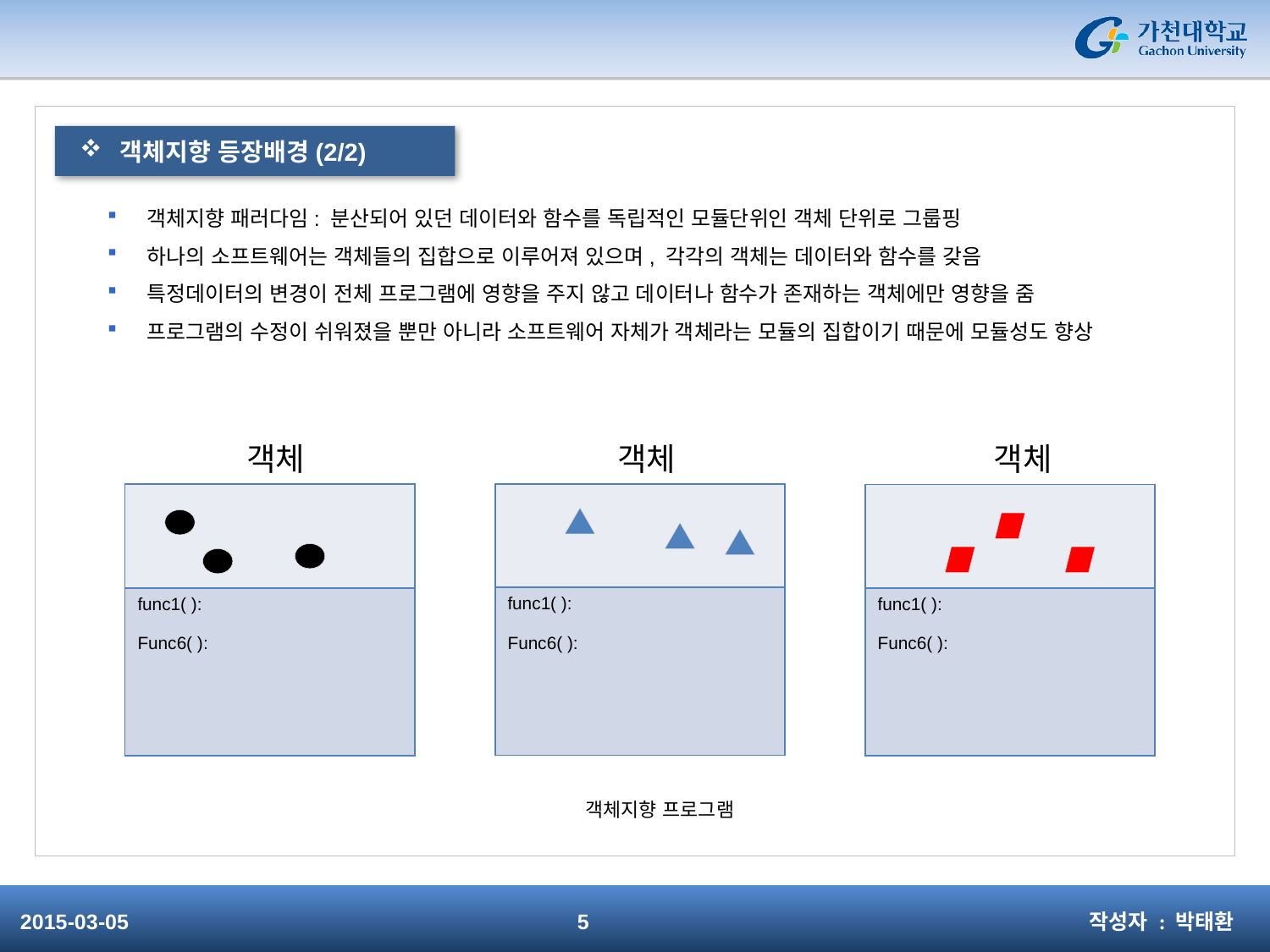

#

객체지향 등장배경(2/2)
객체지향 패러다임: 분산되어 있던 데이터와 함수를 독립적인 모듈단위인 객체 단위로 그룹핑
하나의 소프트웨어는 객체들의 집합으로 이루어져 있으며, 각각의 객체는 데이터와 함수를 갖음
특정데이터의 변경이 전체 프로그램에 영향을 주지 않고 데이터나 함수가 존재하는 객체에만 영향을 줌
프로그램의 수정이 쉬워졌을 뿐만 아니라 소프트웨어 자체가 객체라는 모듈의 집합이기 때문에 모듈성도 향상

객체
객체
객체
|  |
| --- |
| func1( ): Func6( ): |
|  |
| --- |
| func1( ): Func6( ): |
|  |
| --- |
| func1( ): Func6( ): |

객체지향 프로그램
작성자 : 박태환
2015-03-05
5